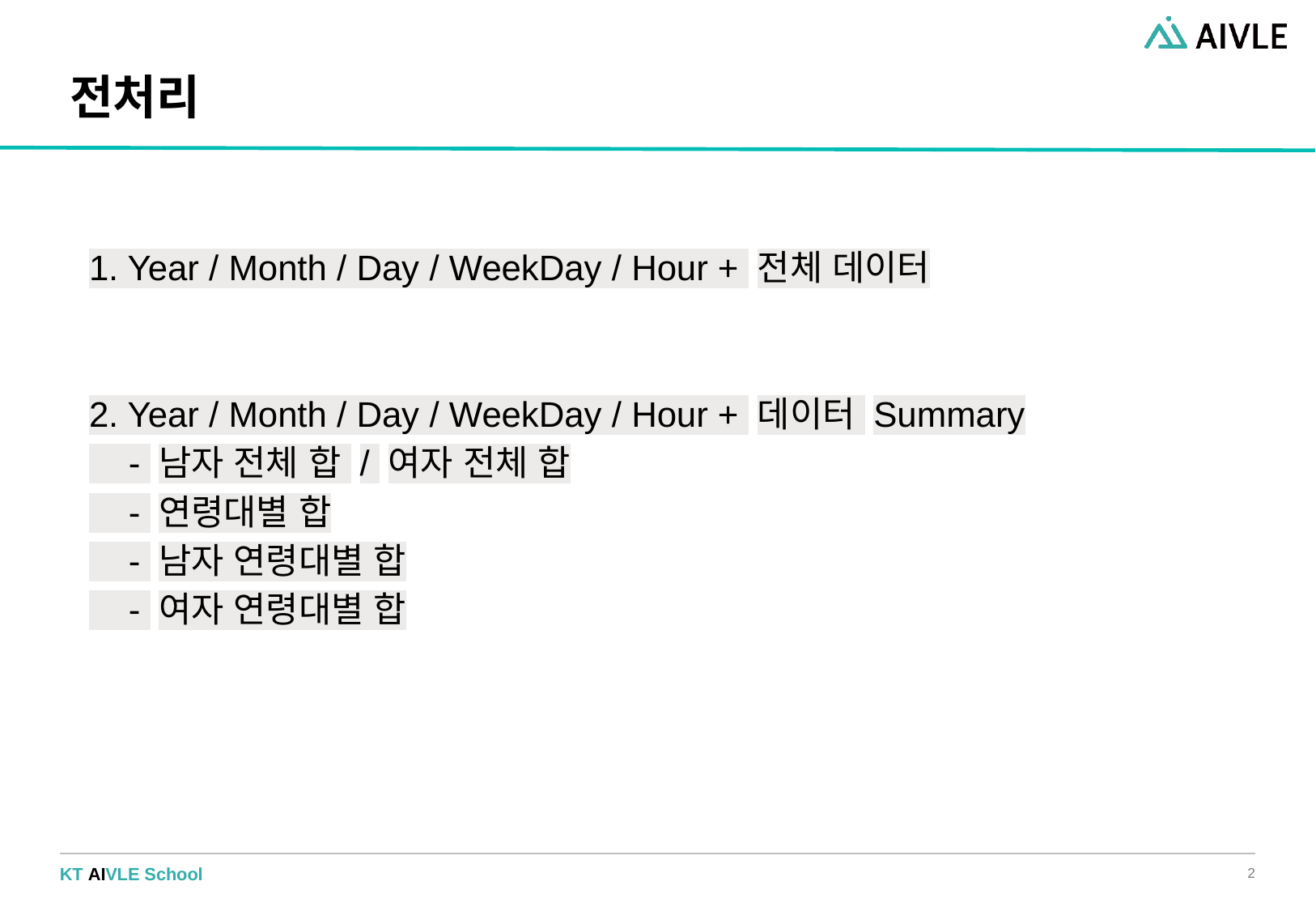

# 전처리
1. Year / Month / Day / WeekDay / Hour + 전체 데이터​
​
​
2. Year / Month / Day / WeekDay / Hour + 데이터 Summary​
    - 남자 전체 합 / 여자 전체 합​
    - 연령대별 합​
    - 남자 연령대별 합​
    - 여자 연령대별 합​